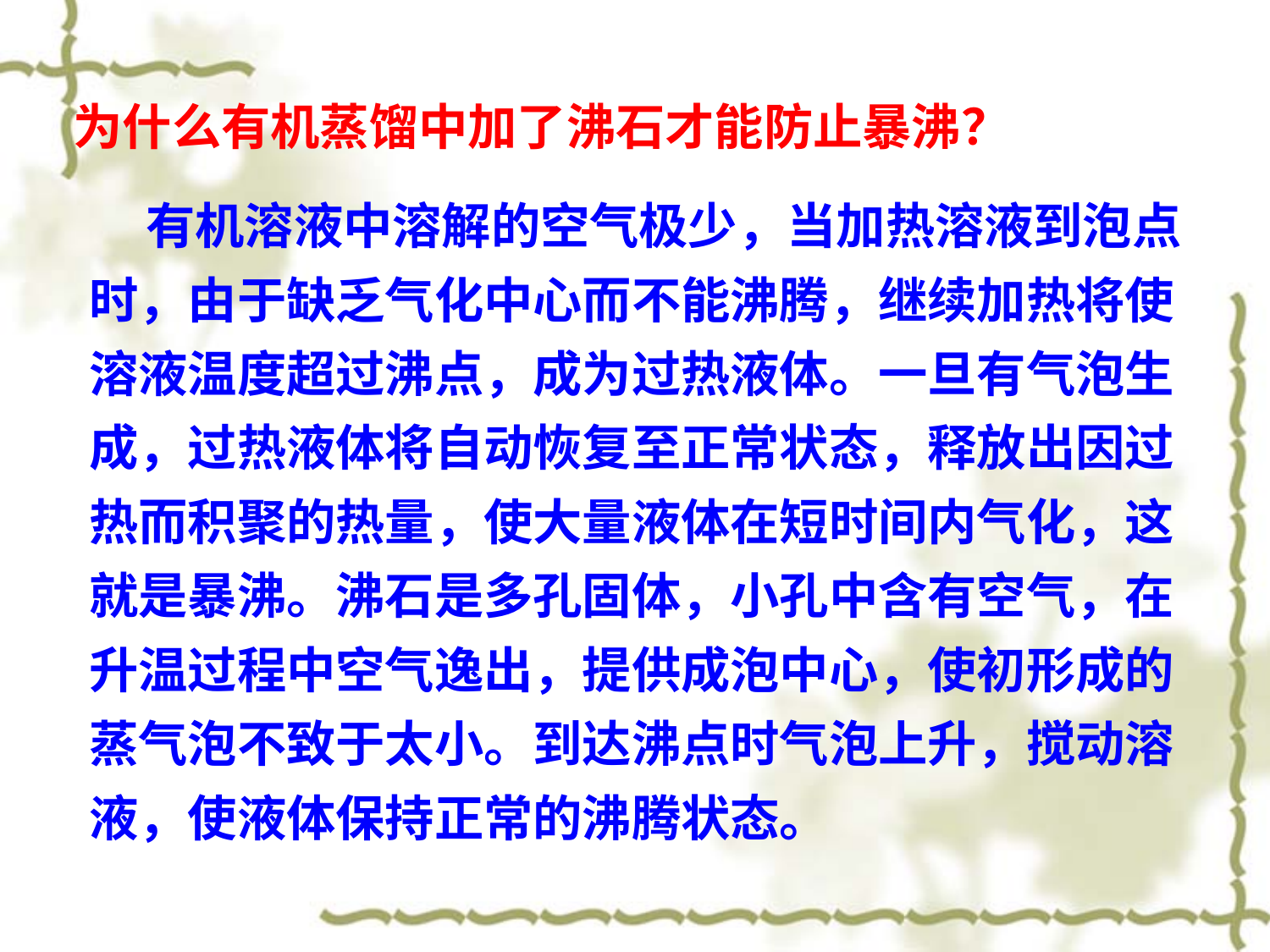

为什么有机蒸馏中加了沸石才能防止暴沸？
    有机溶液中溶解的空气极少，当加热溶液到泡点时，由于缺乏气化中心而不能沸腾，继续加热将使溶液温度超过沸点，成为过热液体。一旦有气泡生成，过热液体将自动恢复至正常状态，释放出因过热而积聚的热量，使大量液体在短时间内气化，这就是暴沸。沸石是多孔固体，小孔中含有空气，在升温过程中空气逸出，提供成泡中心，使初形成的蒸气泡不致于太小。到达沸点时气泡上升，搅动溶液，使液体保持正常的沸腾状态。